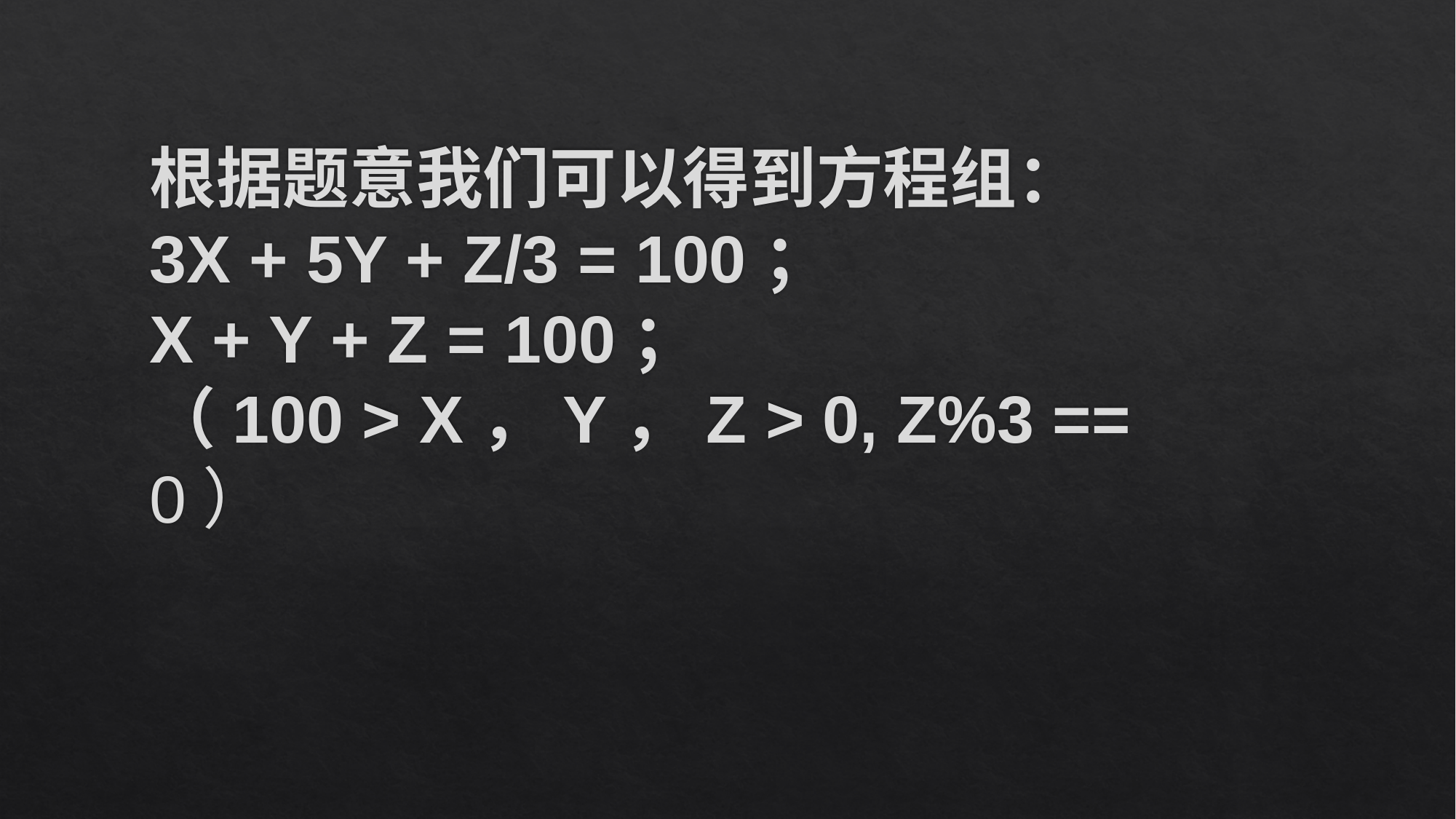

# 根据题意我们可以得到方程组： 3X + 5Y + Z/3 = 100； X + Y + Z = 100； （100 > X，Y，Z > 0, Z%3 == 0）